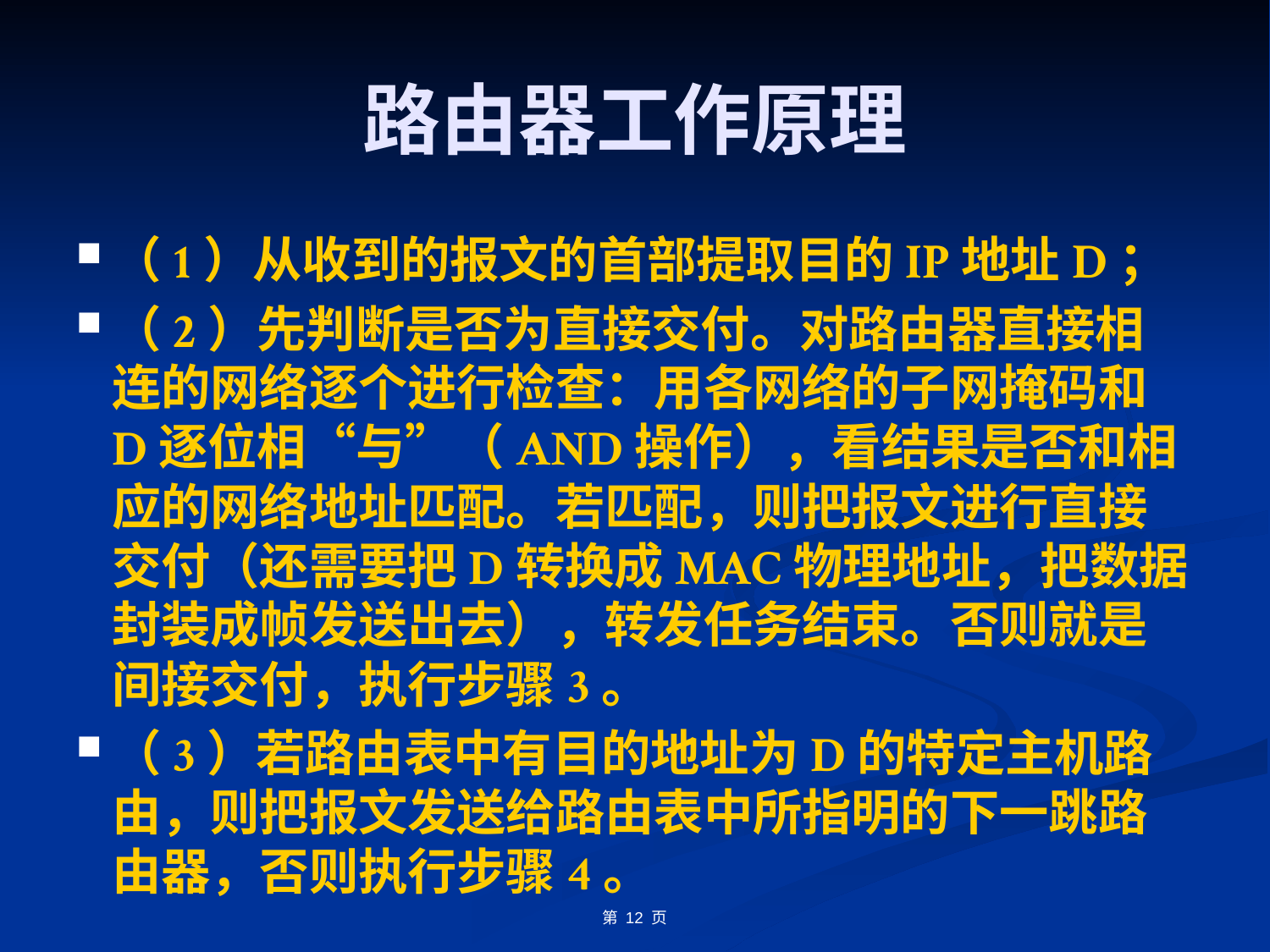

# 路由器工作原理
（1）从收到的报文的首部提取目的IP地址D；
（2）先判断是否为直接交付。对路由器直接相连的网络逐个进行检查：用各网络的子网掩码和D逐位相“与”（AND操作），看结果是否和相应的网络地址匹配。若匹配，则把报文进行直接交付（还需要把D转换成MAC物理地址，把数据封装成帧发送出去），转发任务结束。否则就是间接交付，执行步骤3。
（3）若路由表中有目的地址为D的特定主机路由，则把报文发送给路由表中所指明的下一跳路由器，否则执行步骤4。
第 12 页